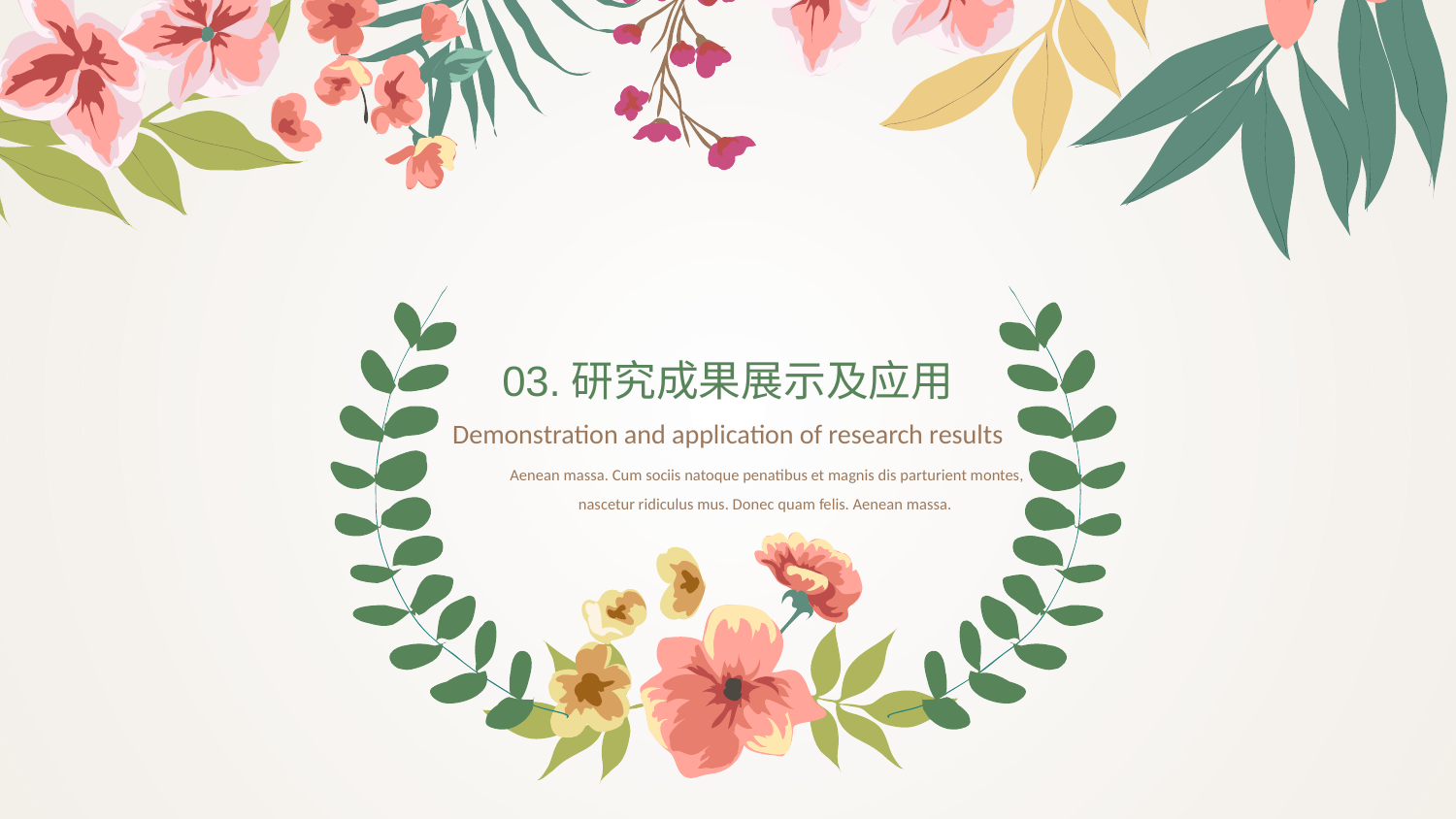

03.研究成果展示及应用
Demonstration and application of research results
Aenean massa. Cum sociis natoque penatibus et magnis dis parturient montes, nascetur ridiculus mus. Donec quam felis. Aenean massa.